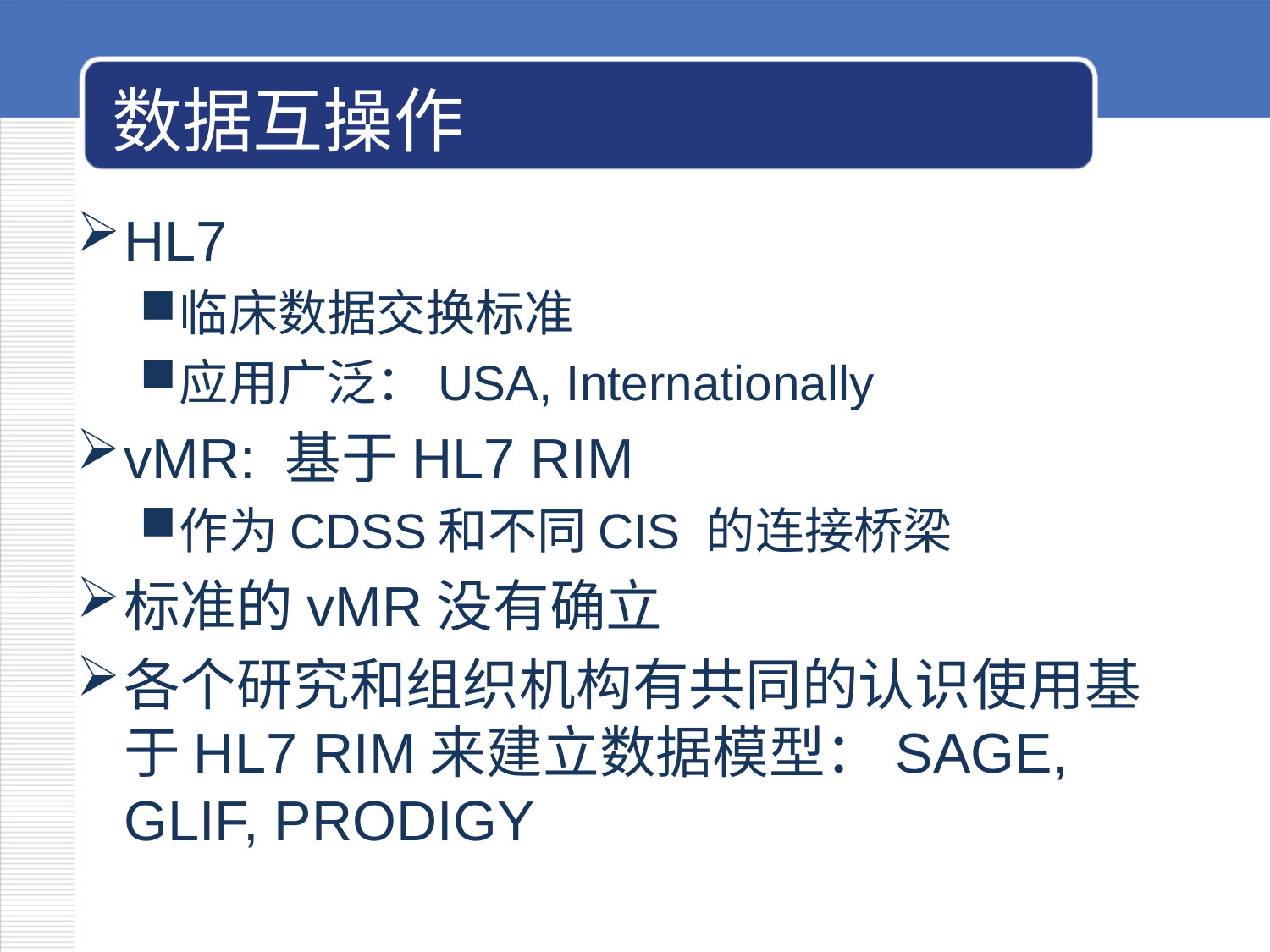

# 数据互操作
HL7
临床数据交换标准
应用广泛：USA, Internationally
vMR: 基于HL7 RIM
作为CDSS和不同CIS 的连接桥梁
标准的vMR没有确立
各个研究和组织机构有共同的认识使用基于HL7 RIM来建立数据模型：SAGE, GLIF, PRODIGY